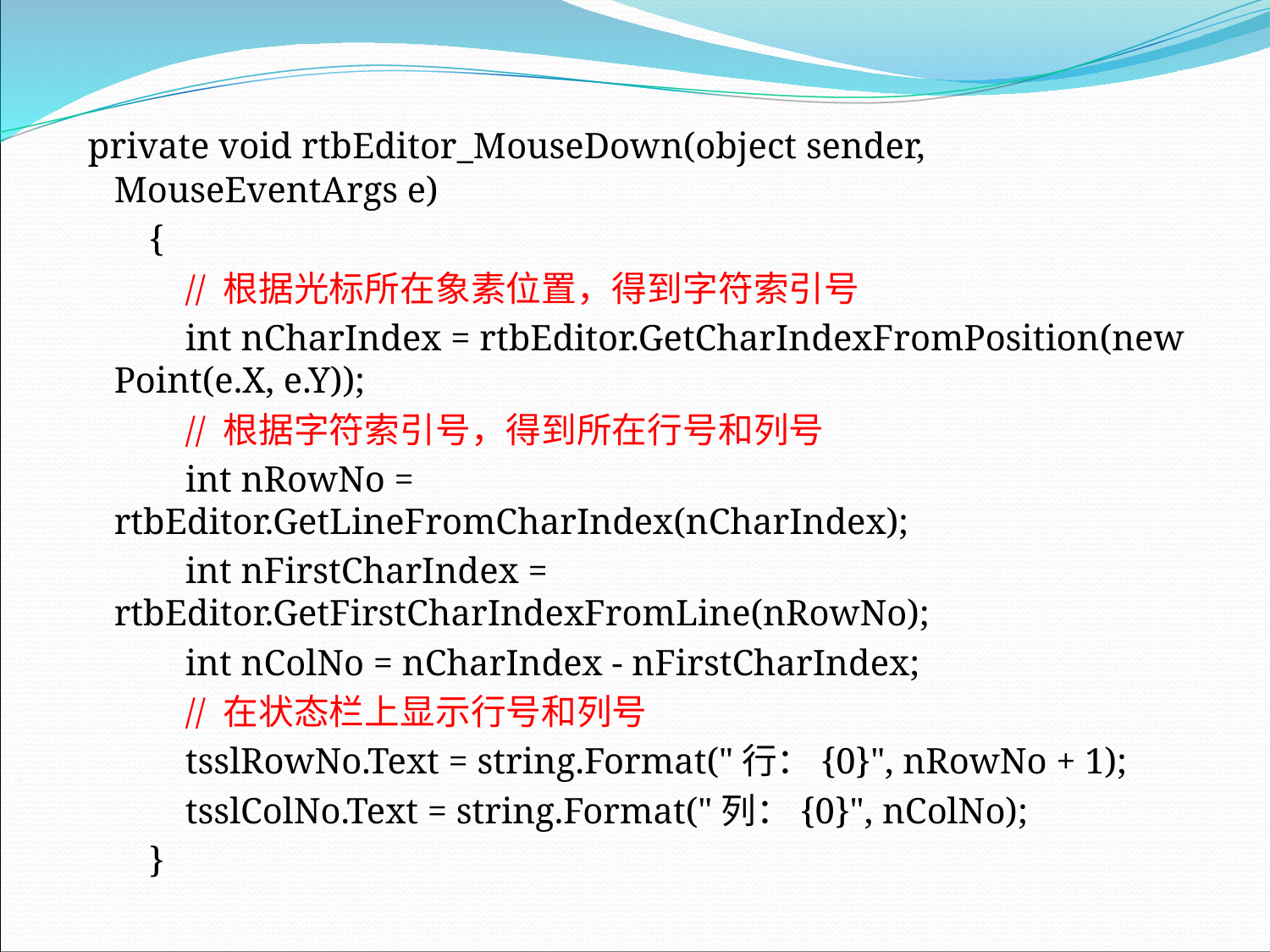

private void rtbEditor_MouseDown(object sender, MouseEventArgs e)
        {
            // 根据光标所在象素位置，得到字符索引号
            int nCharIndex = rtbEditor.GetCharIndexFromPosition(new Point(e.X, e.Y));
            // 根据字符索引号，得到所在行号和列号
            int nRowNo = rtbEditor.GetLineFromCharIndex(nCharIndex);
            int nFirstCharIndex = rtbEditor.GetFirstCharIndexFromLine(nRowNo);
            int nColNo = nCharIndex - nFirstCharIndex;
            // 在状态栏上显示行号和列号
            tsslRowNo.Text = string.Format("行：{0}", nRowNo + 1);
            tsslColNo.Text = string.Format("列：{0}", nColNo);
        }